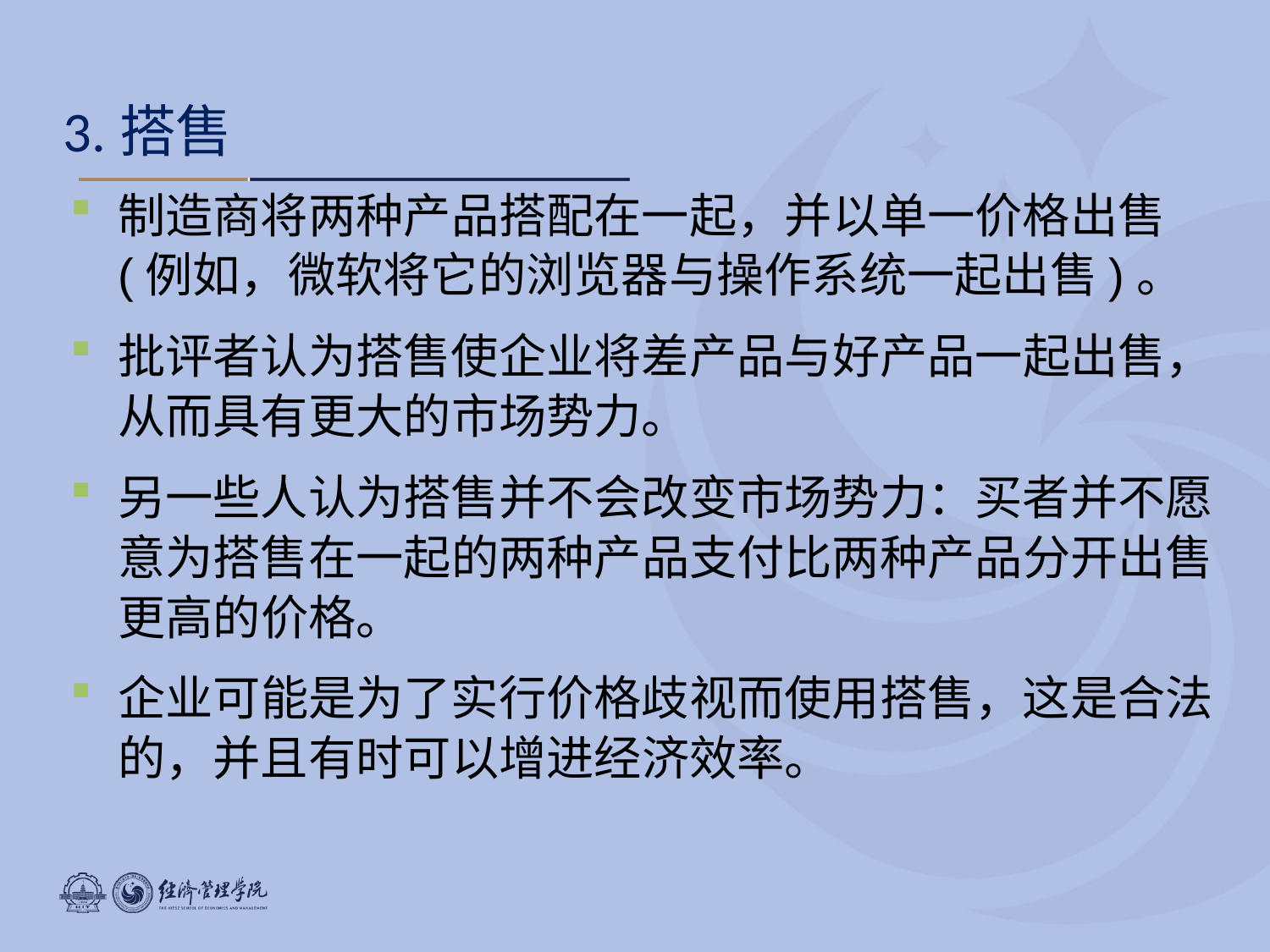

3.搭售
制造商将两种产品搭配在一起，并以单一价格出售(例如，微软将它的浏览器与操作系统一起出售)。
批评者认为搭售使企业将差产品与好产品一起出售，从而具有更大的市场势力。
另一些人认为搭售并不会改变市场势力：买者并不愿意为搭售在一起的两种产品支付比两种产品分开出售更高的价格。
企业可能是为了实行价格歧视而使用搭售，这是合法的，并且有时可以增进经济效率。